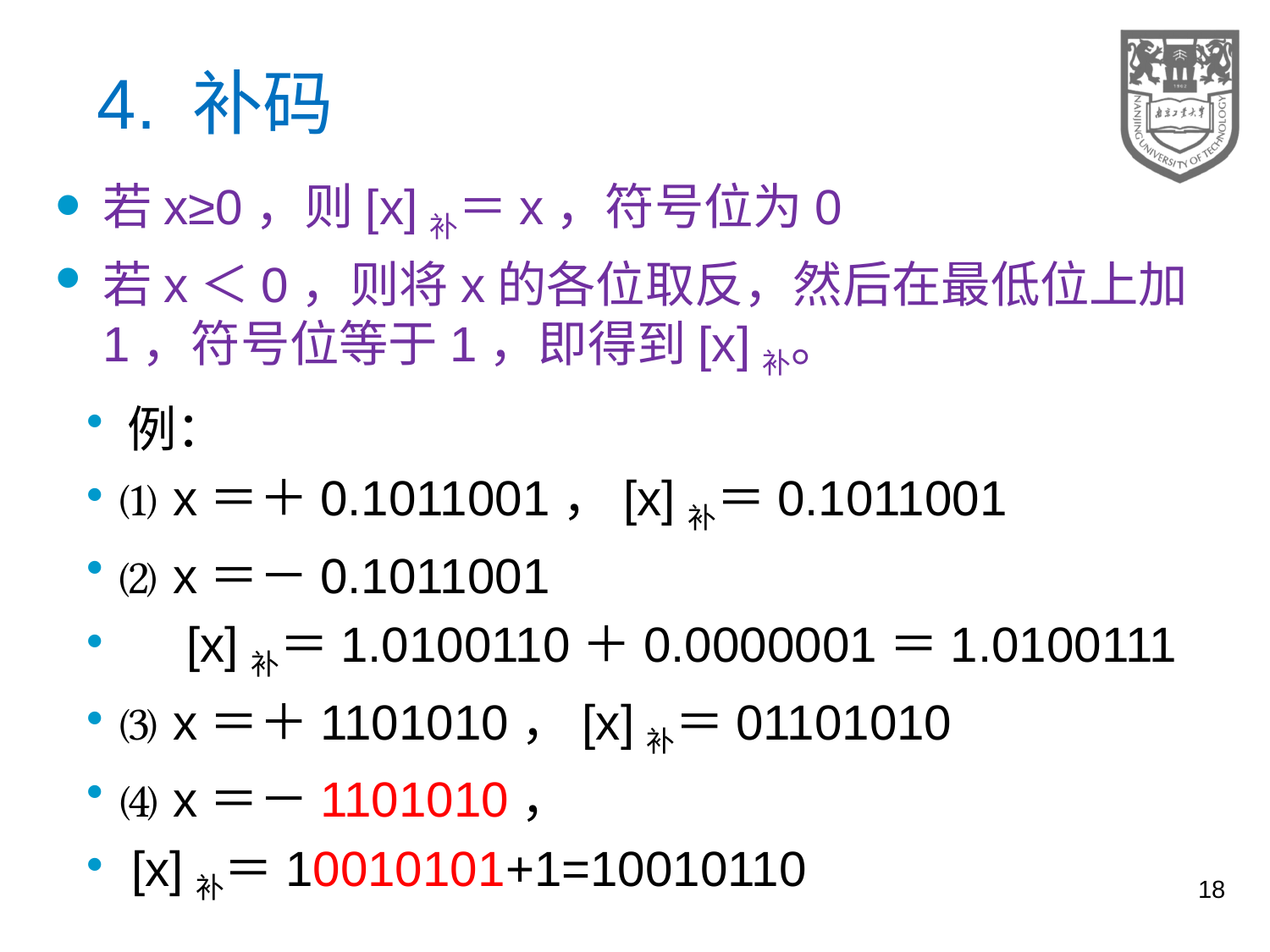

# 4. 补码
若x≥0，则[x]补＝x，符号位为0
若x＜0，则将x的各位取反，然后在最低位上加1，符号位等于1，即得到[x]补。
 例：
 ⑴ x＝＋0.1011001，[x]补＝0.1011001
 ⑵ x＝－0.1011001
      [x]补＝1.0100110＋0.0000001＝1.0100111
 ⑶ x＝＋1101010，[x]补＝01101010
 ⑷ x＝－1101010，
  [x]补＝10010101+1=10010110
18